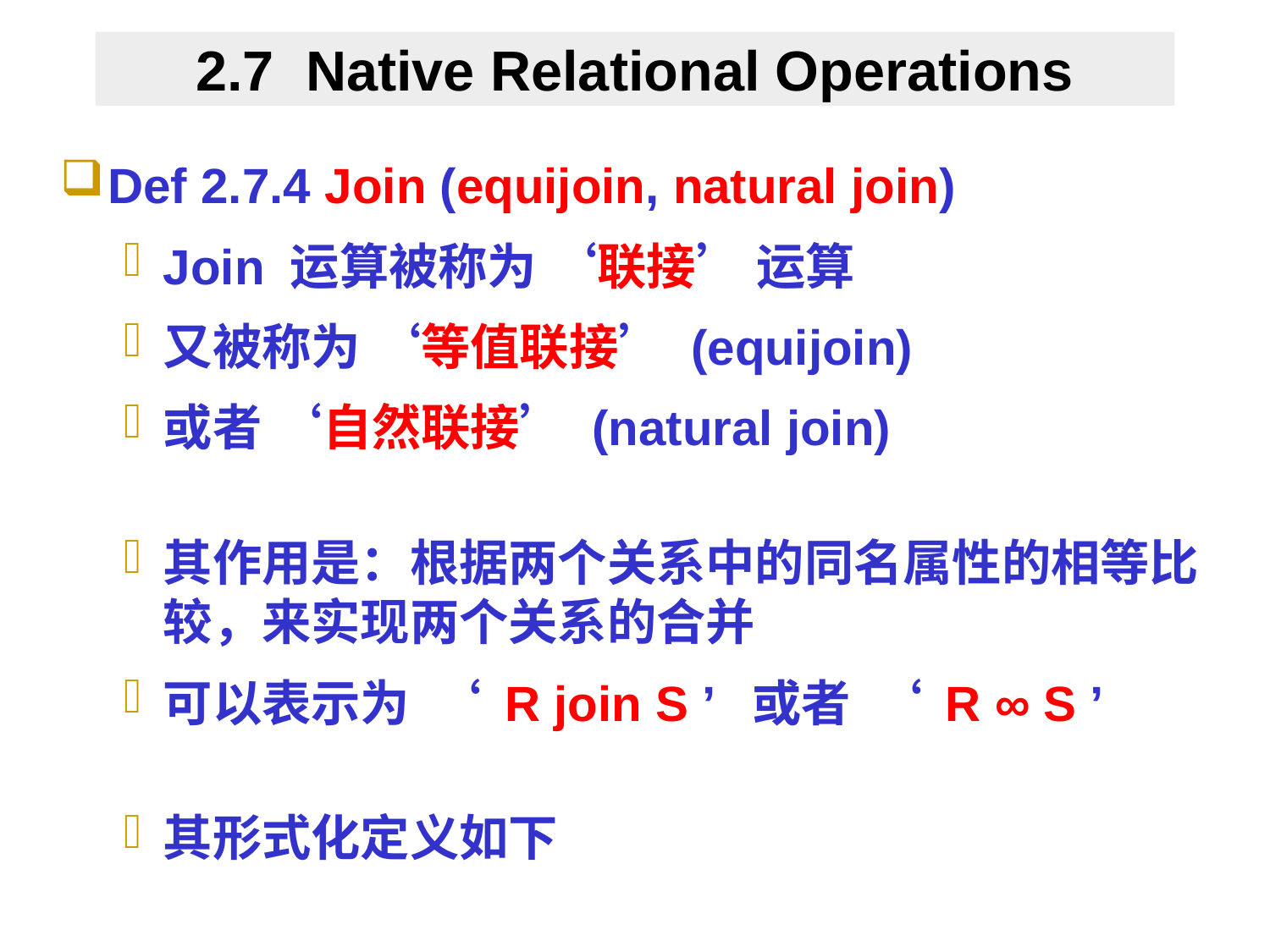

# 2.7  Native Relational Operations
Def 2.7.4 Join (equijoin, natural join)
Join 运算被称为 ‘联接’ 运算
又被称为 ‘等值联接’ (equijoin)
或者 ‘自然联接’ (natural join)

其作用是：根据两个关系中的同名属性的相等比较，来实现两个关系的合并
可以表示为  ‘ R join S ’  或者  ‘ R ∞ S ’

其形式化定义如下